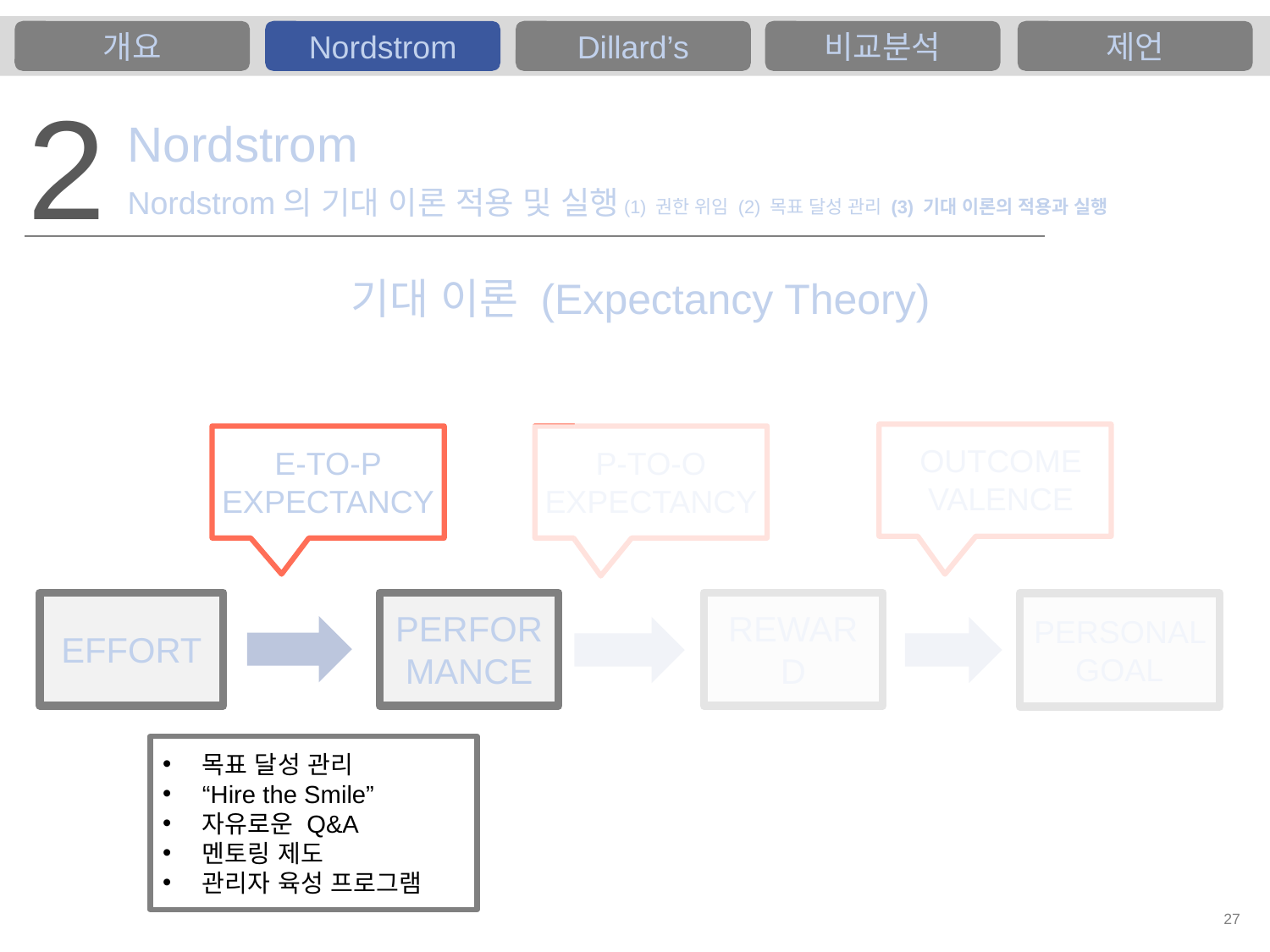

개요
Nordstrom
Dillard’s
비교분석
제언
2
Nordstrom
Nordstrom의 기대 이론 적용 및 실행
(1) 권한 위임 (2) 목표 달성 관리 (3) 기대 이론의 적용과 실행
기대 이론 (Expectancy Theory)

OUTCOME
VALENCE
E-TO-P
EXPECTANCY
P-TO-O
EXPECTANCY
PERFOR
MANCE
EFFORT
REWARD
PERSONAL GOAL

목표 달성 관리
“Hire the Smile”
자유로운 Q&A
멘토링 제도
관리자 육성 프로그램